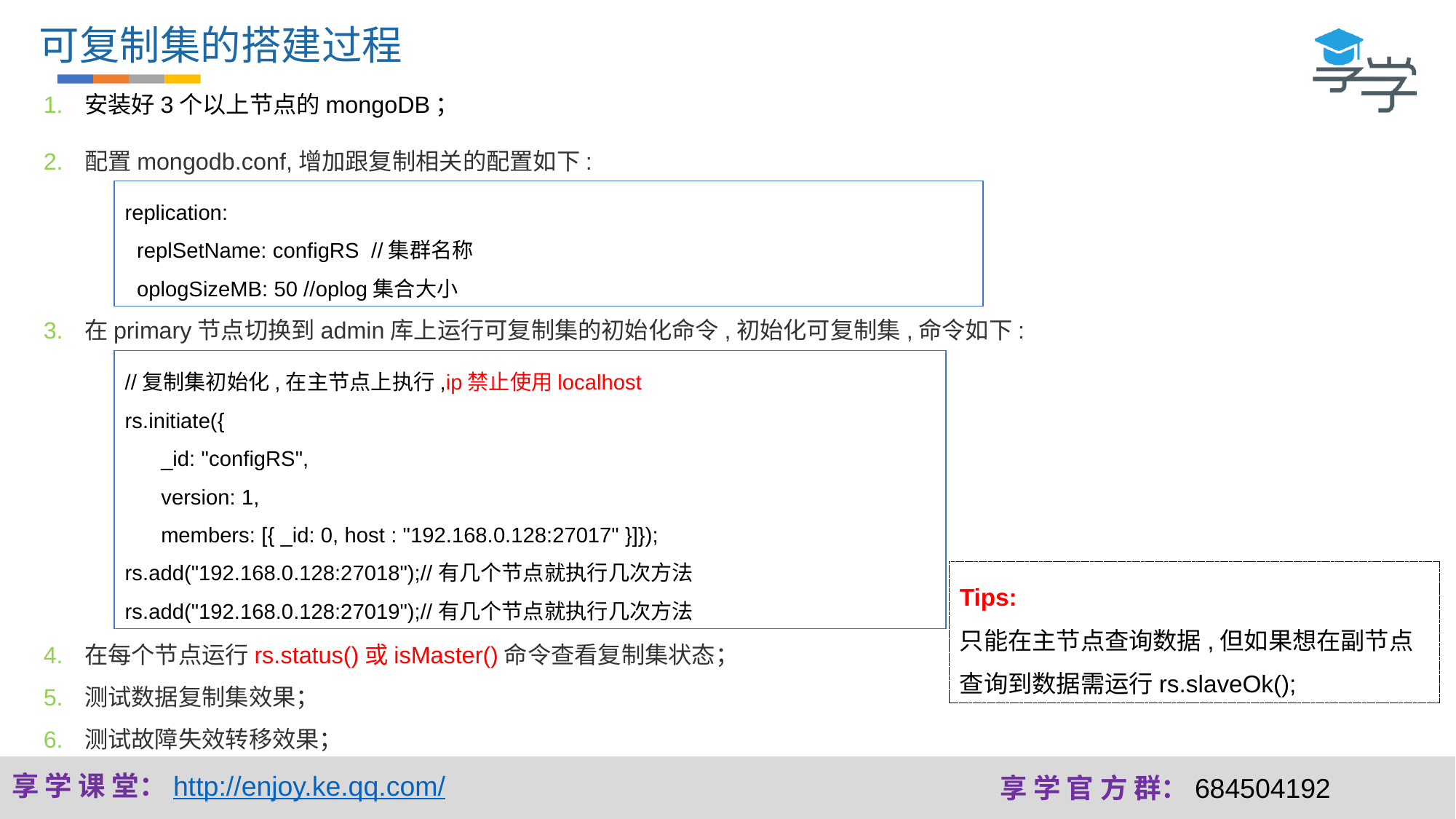

可复制集的搭建过程
安装好3个以上节点的mongoDB；
配置mongodb.conf,增加跟复制相关的配置如下:

在primary节点切换到admin库上运行可复制集的初始化命令,初始化可复制集,命令如下:

在每个节点运行rs.status()或isMaster()命令查看复制集状态；
测试数据复制集效果；
测试故障失效转移效果；

replication:
  replSetName: configRS  //集群名称
  oplogSizeMB: 50 //oplog集合大小
//复制集初始化,在主节点上执行,ip禁止使用localhost
rs.initiate({
      _id: "configRS",
      version: 1,
      members: [{ _id: 0, host : "192.168.0.128:27017" }]});
rs.add("192.168.0.128:27018");//有几个节点就执行几次方法
rs.add("192.168.0.128:27019");//有几个节点就执行几次方法
Tips:
只能在主节点查询数据,但如果想在副节点查询到数据需运行rs.slaveOk();